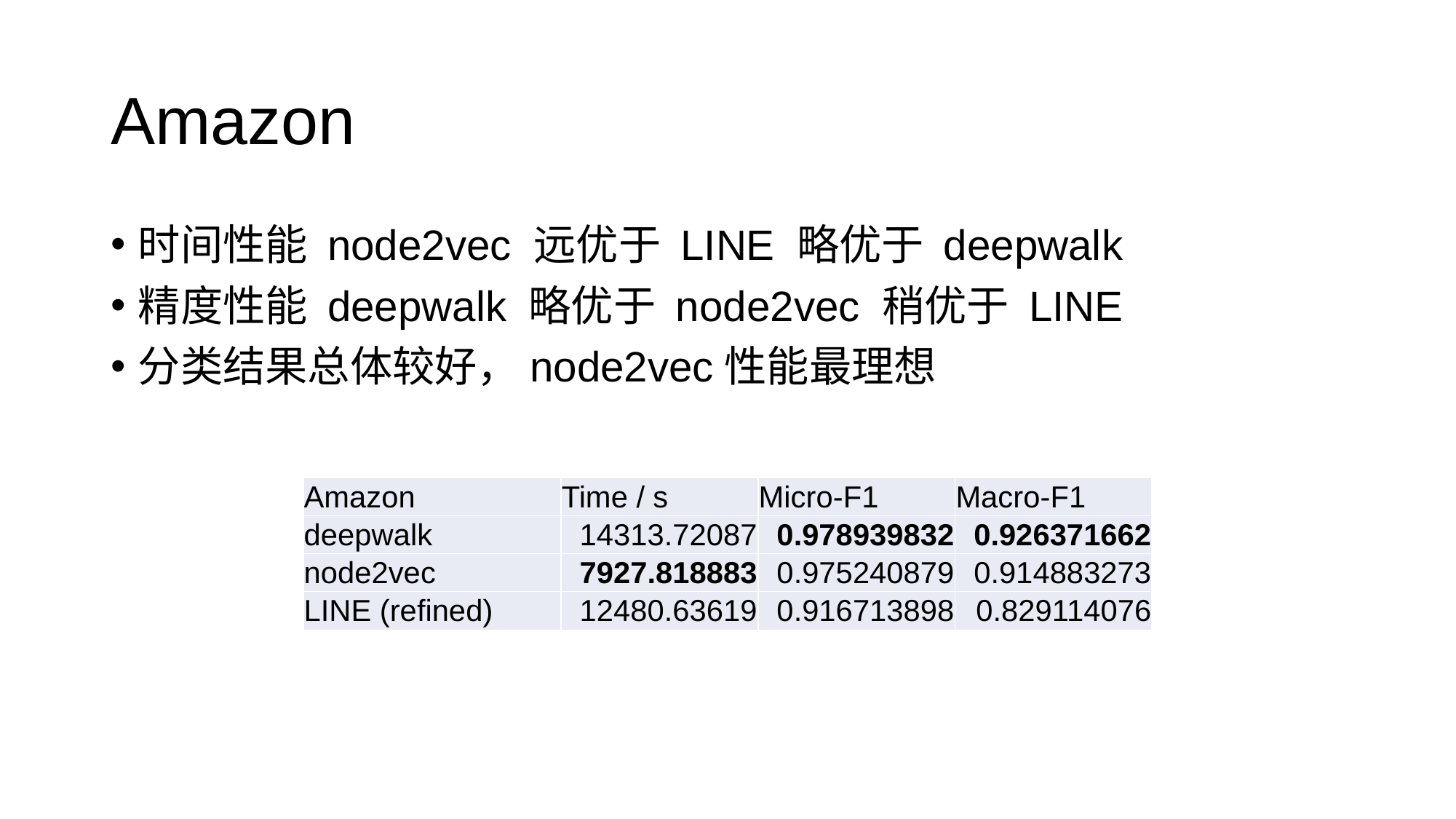

# Amazon
时间性能 node2vec 远优于 LINE 略优于 deepwalk
精度性能 deepwalk 略优于 node2vec 稍优于 LINE
分类结果总体较好，node2vec性能最理想
| Amazon | Time / s | Micro-F1 | Macro-F1 |
| --- | --- | --- | --- |
| deepwalk | 14313.72087 | 0.978939832 | 0.926371662 |
| node2vec | 7927.818883 | 0.975240879 | 0.914883273 |
| LINE (refined) | 12480.63619 | 0.916713898 | 0.829114076 |